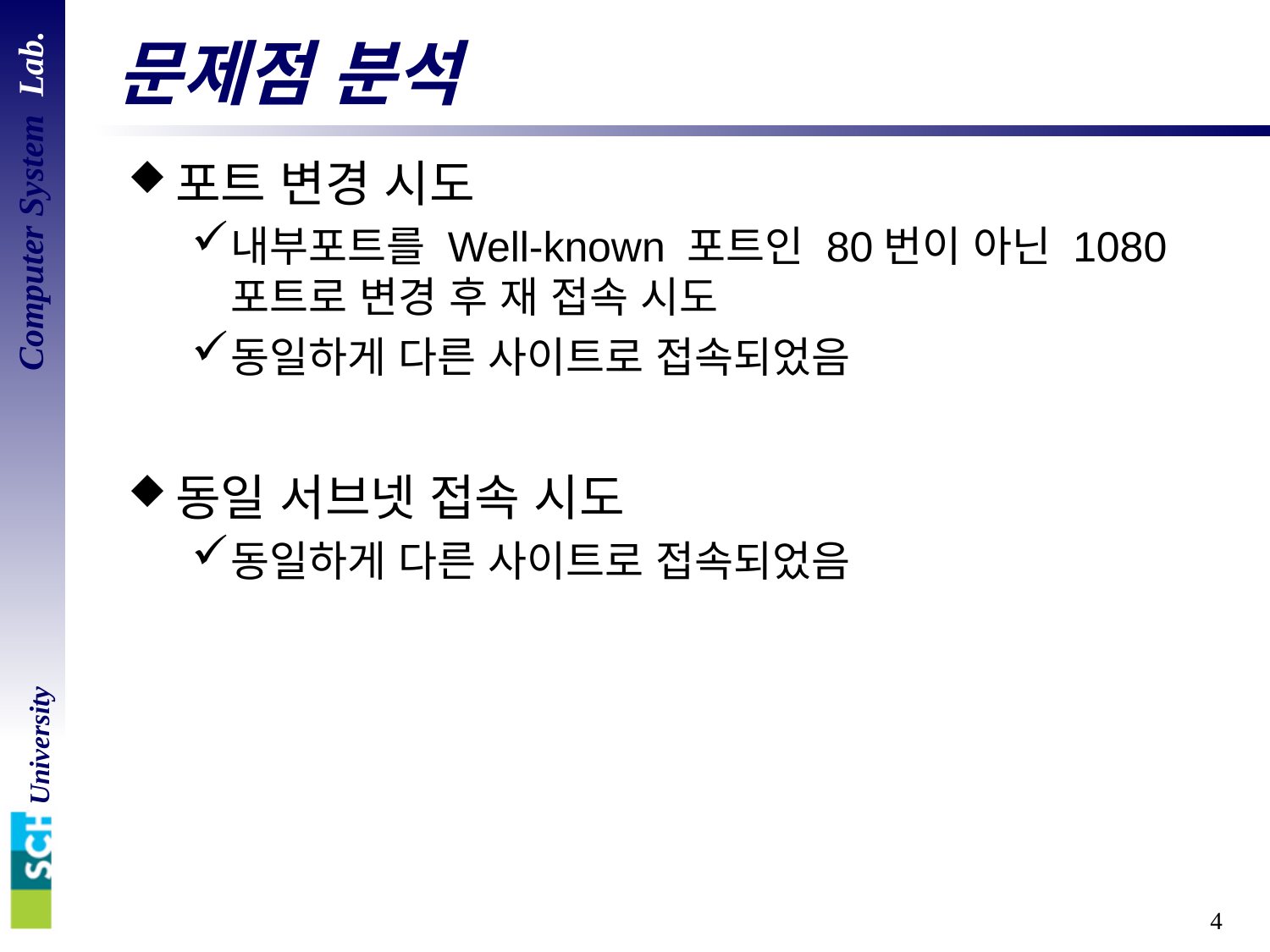

# 문제점 분석
포트 변경 시도
내부포트를 Well-known 포트인 80번이 아닌 1080 포트로 변경 후 재 접속 시도
동일하게 다른 사이트로 접속되었음

동일 서브넷 접속 시도
동일하게 다른 사이트로 접속되었음